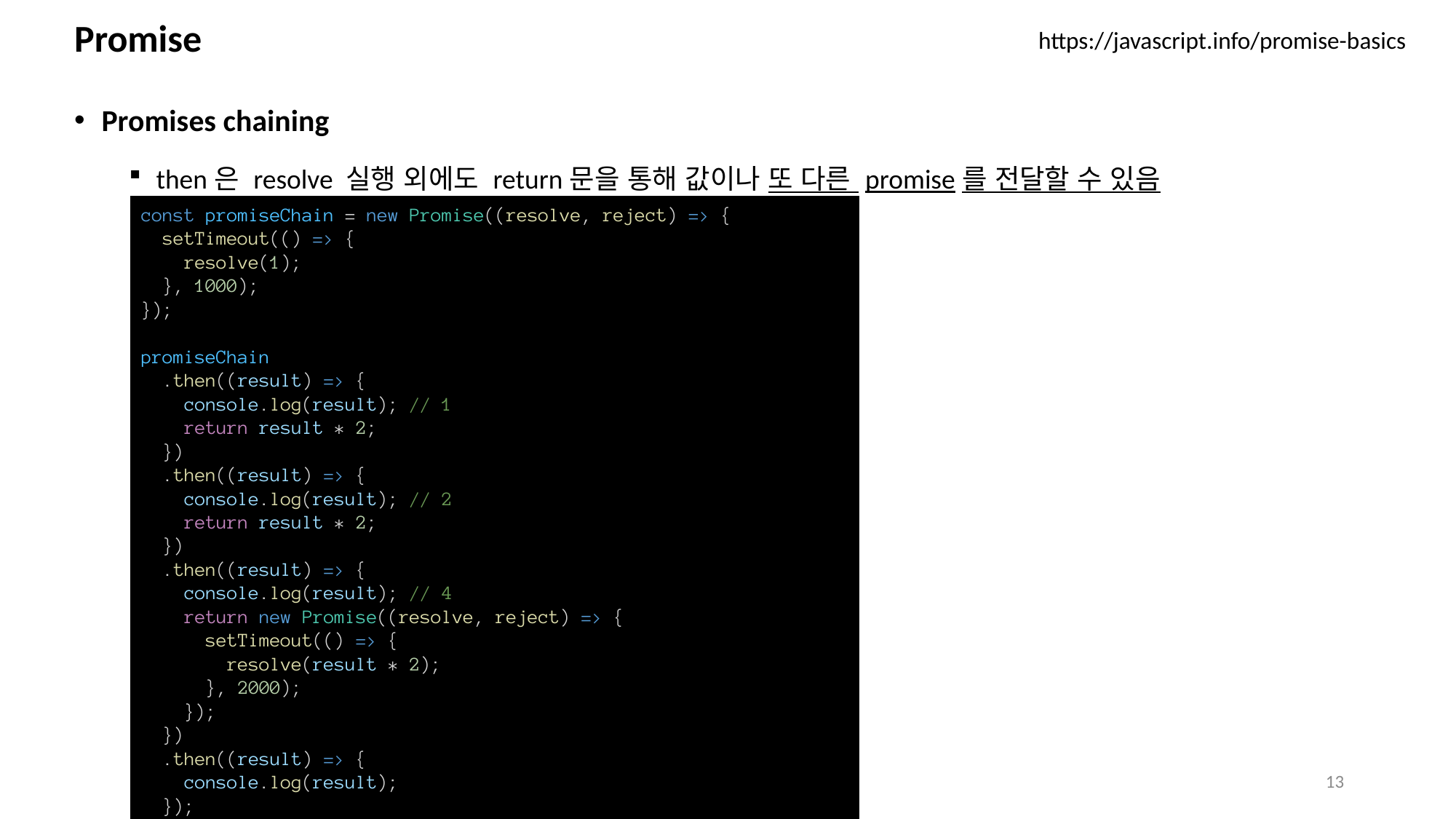

# Promise
https://javascript.info/promise-basics
Promises chaining
then은 resolve 실행 외에도 return문을 통해 값이나 또 다른 promise를 전달할 수 있음

const promiseChain = new Promise((resolve, reject) => {
  setTimeout(() => {
    resolve(1);
  }, 1000);
});
promiseChain
  .then((result) => {
    console.log(result); // 1
    return result * 2;
  })
  .then((result) => {
    console.log(result); // 2
    return result * 2;
  })
  .then((result) => {
    console.log(result); // 4
    return new Promise((resolve, reject) => {
      setTimeout(() => {
        resolve(result * 2);
      }, 2000);
    });
  })
  .then((result) => {
    console.log(result);
  });
13